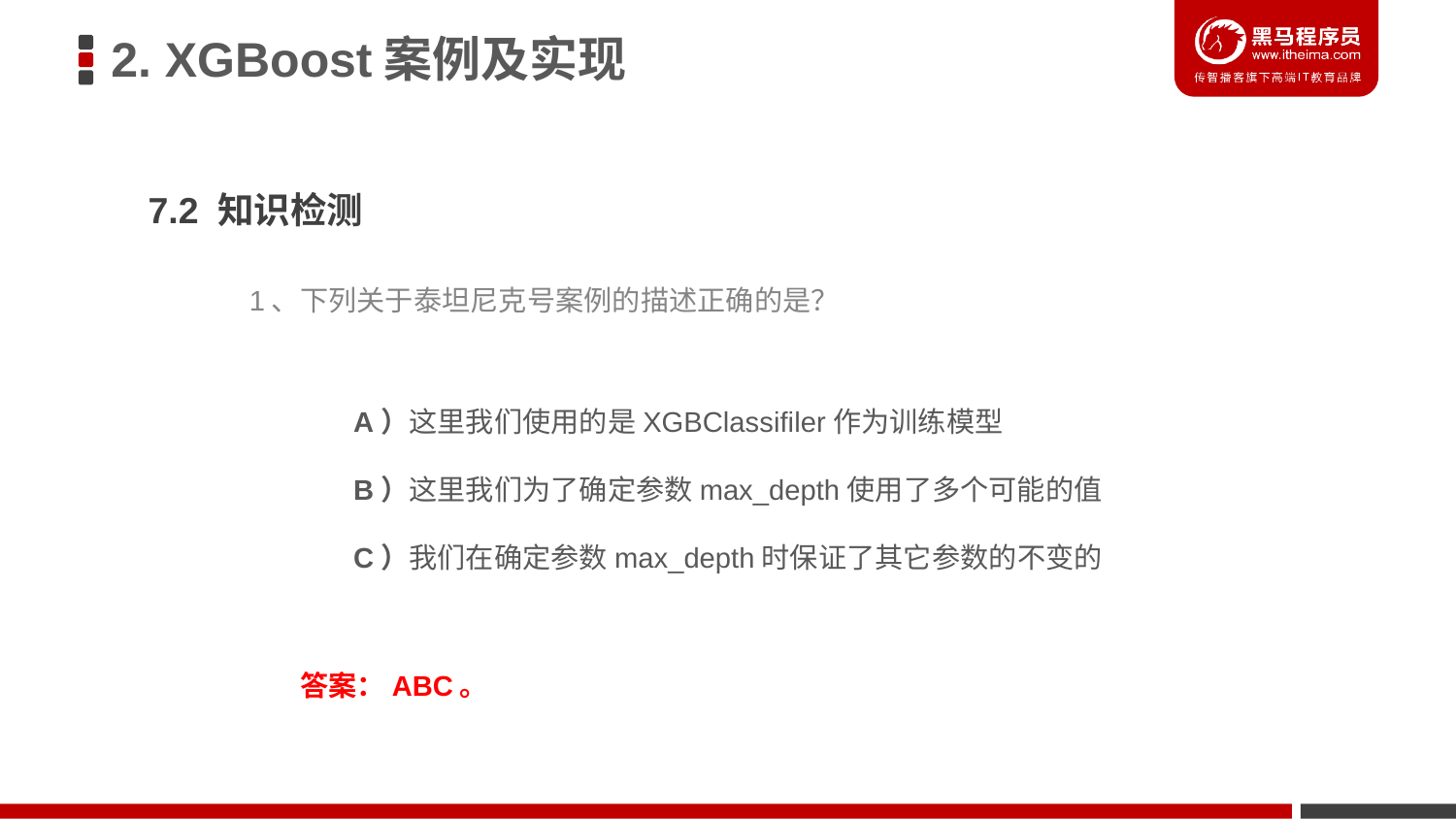

2. XGBoost案例及实现
7.2 知识检测
1、下列关于泰坦尼克号案例的描述正确的是？
A）这里我们使用的是XGBClassifiler作为训练模型

B）这里我们为了确定参数max_depth使用了多个可能的值

C）我们在确定参数max_depth时保证了其它参数的不变的
答案：ABC。